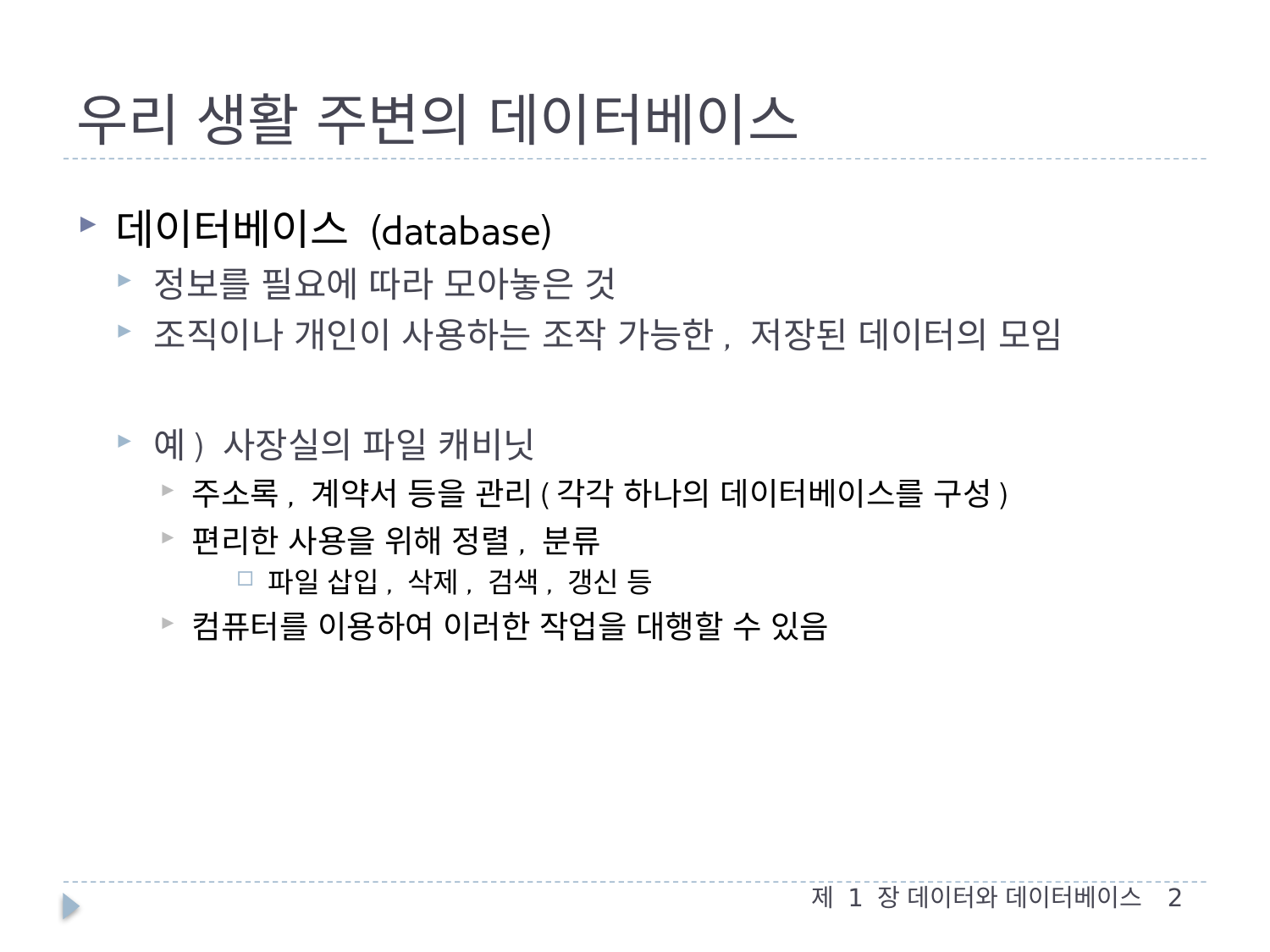

# 우리 생활 주변의 데이터베이스
데이터베이스 (database)
정보를 필요에 따라 모아놓은 것
조직이나 개인이 사용하는 조작 가능한, 저장된 데이터의 모임

예) 사장실의 파일 캐비닛
주소록, 계약서 등을 관리(각각 하나의 데이터베이스를 구성)
편리한 사용을 위해 정렬, 분류
파일 삽입, 삭제, 검색, 갱신 등
컴퓨터를 이용하여 이러한 작업을 대행할 수 있음

제 1 장 데이터와 데이터베이스
2